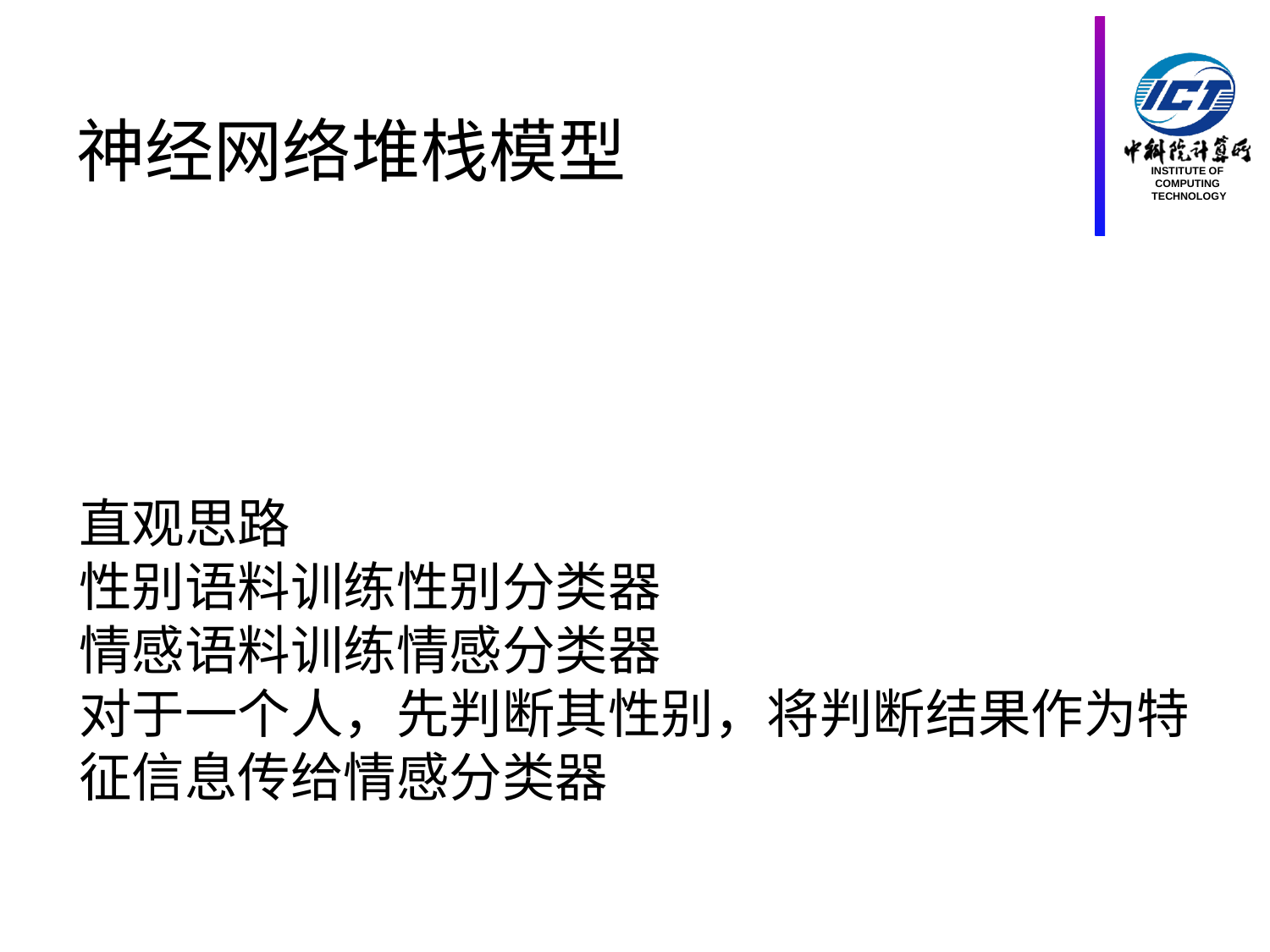

神经网络堆栈模型
直观思路
性别语料训练性别分类器
情感语料训练情感分类器
对于一个人，先判断其性别，将判断结果作为特征信息传给情感分类器